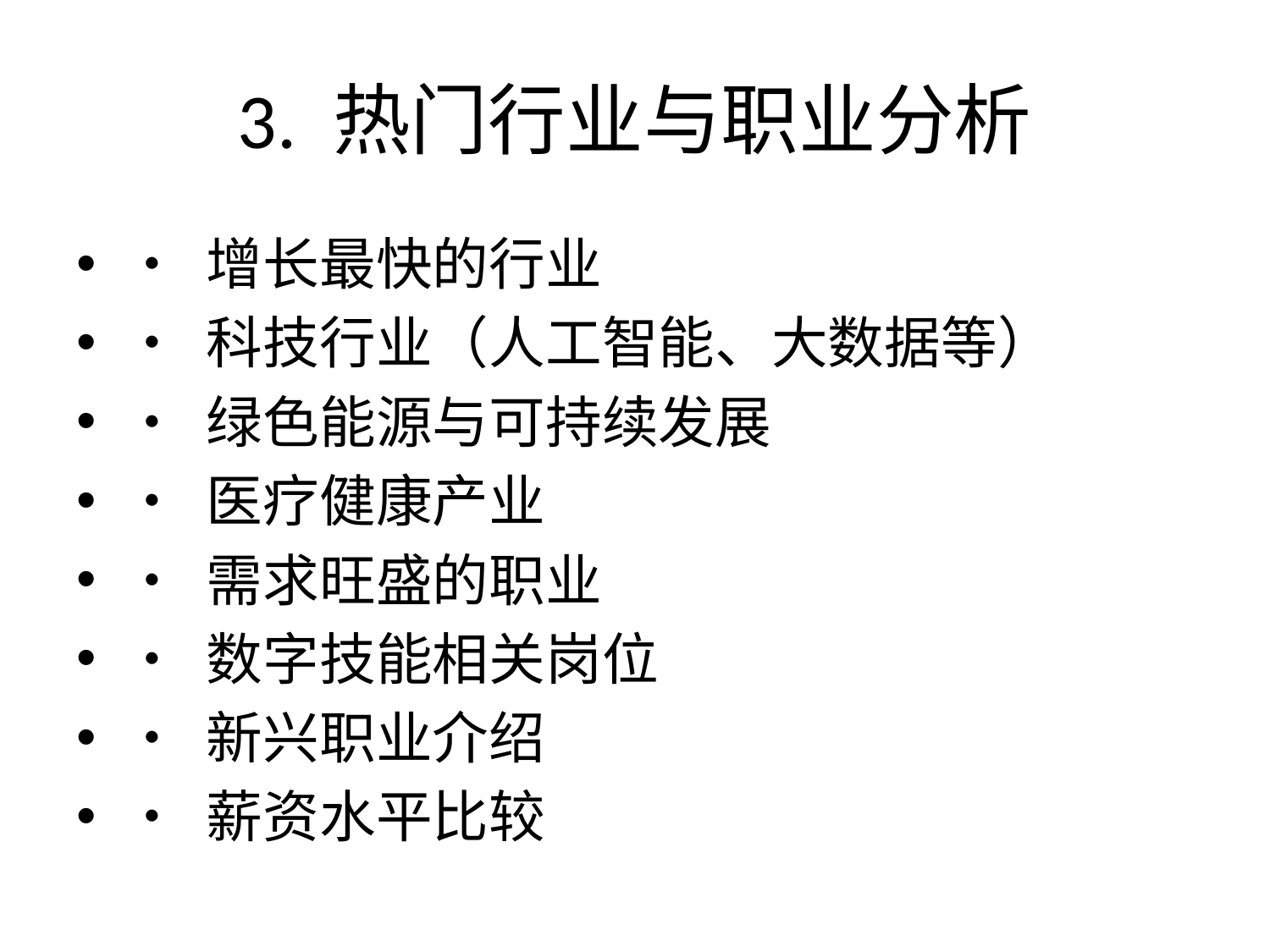

# 3. 热门行业与职业分析
• 增长最快的行业
• 科技行业（人工智能、大数据等）
• 绿色能源与可持续发展
• 医疗健康产业
• 需求旺盛的职业
• 数字技能相关岗位
• 新兴职业介绍
• 薪资水平比较